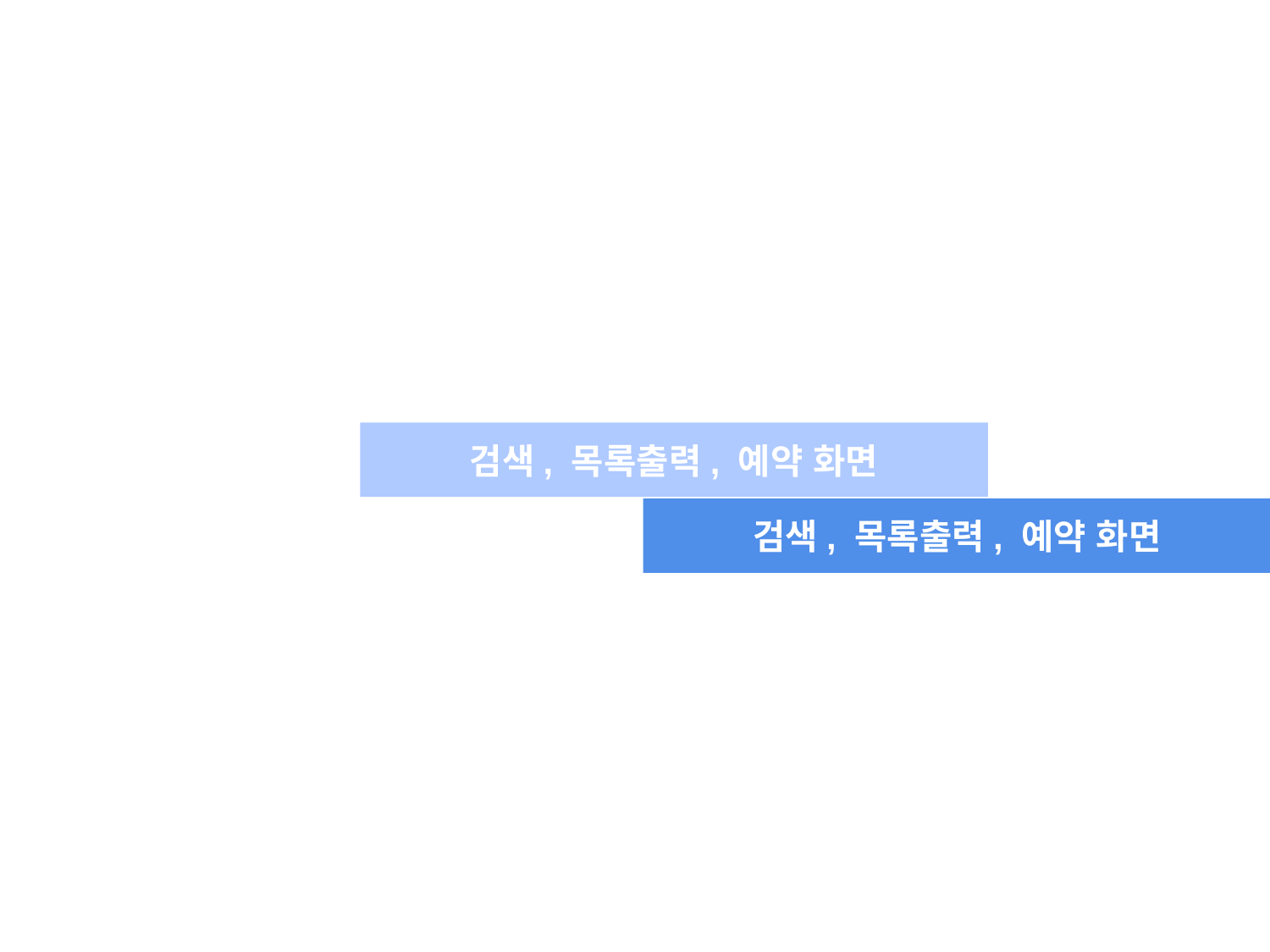

검색, 목록출력, 예약 화면
검색, 목록출력, 예약 화면